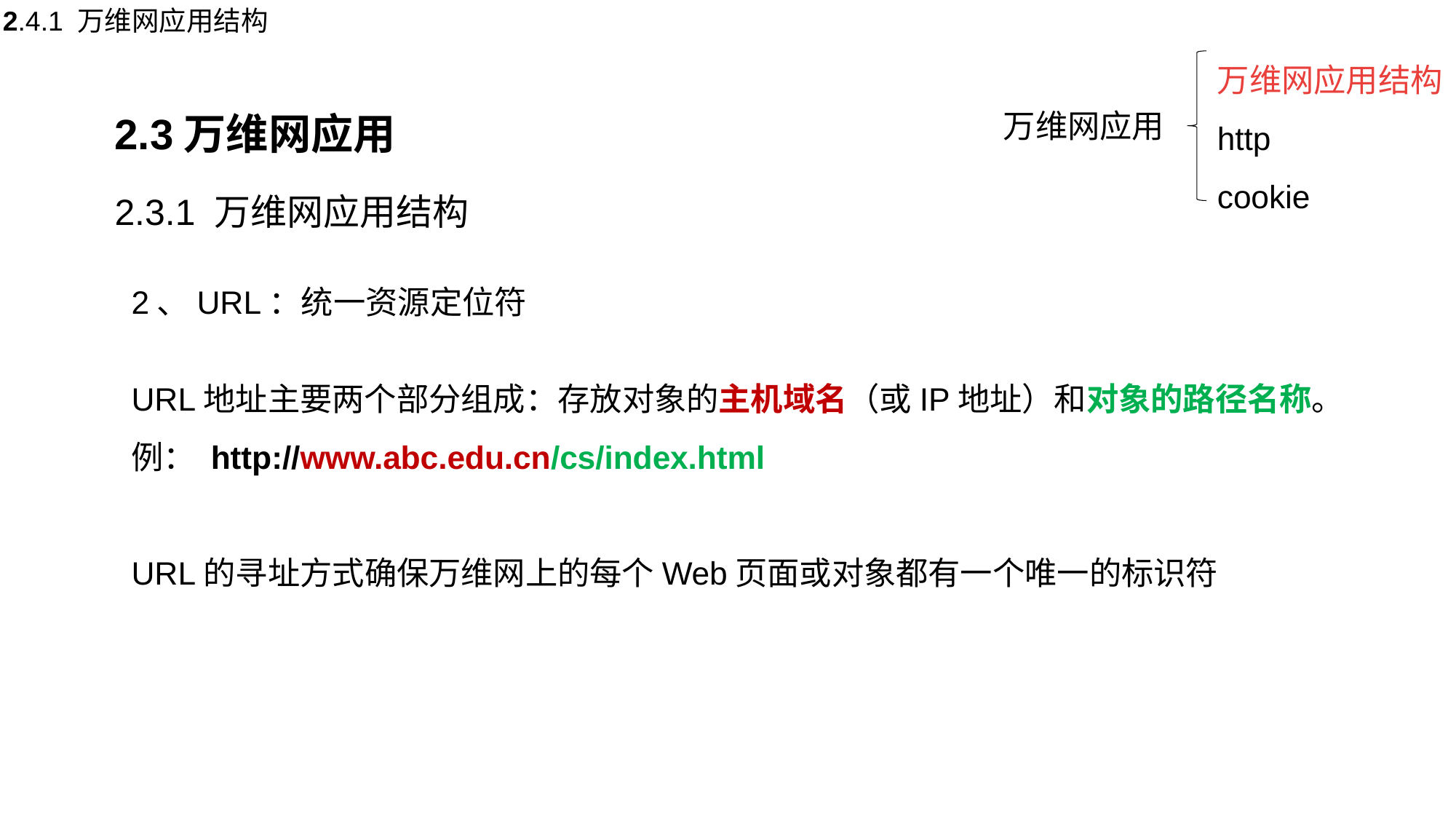

2.4.1 万维网应用结构
万维网应用结构
http
cookie

      万维网应用
 2.3万维网应用
 2.3.1 万维网应用结构
2、URL：统一资源定位符

URL地址主要两个部分组成：存放对象的主机域名（或IP地址）和对象的路径名称。
例： http://www.abc.edu.cn/cs/index.html

URL的寻址方式确保万维网上的每个Web页面或对象都有一个唯一的标识符